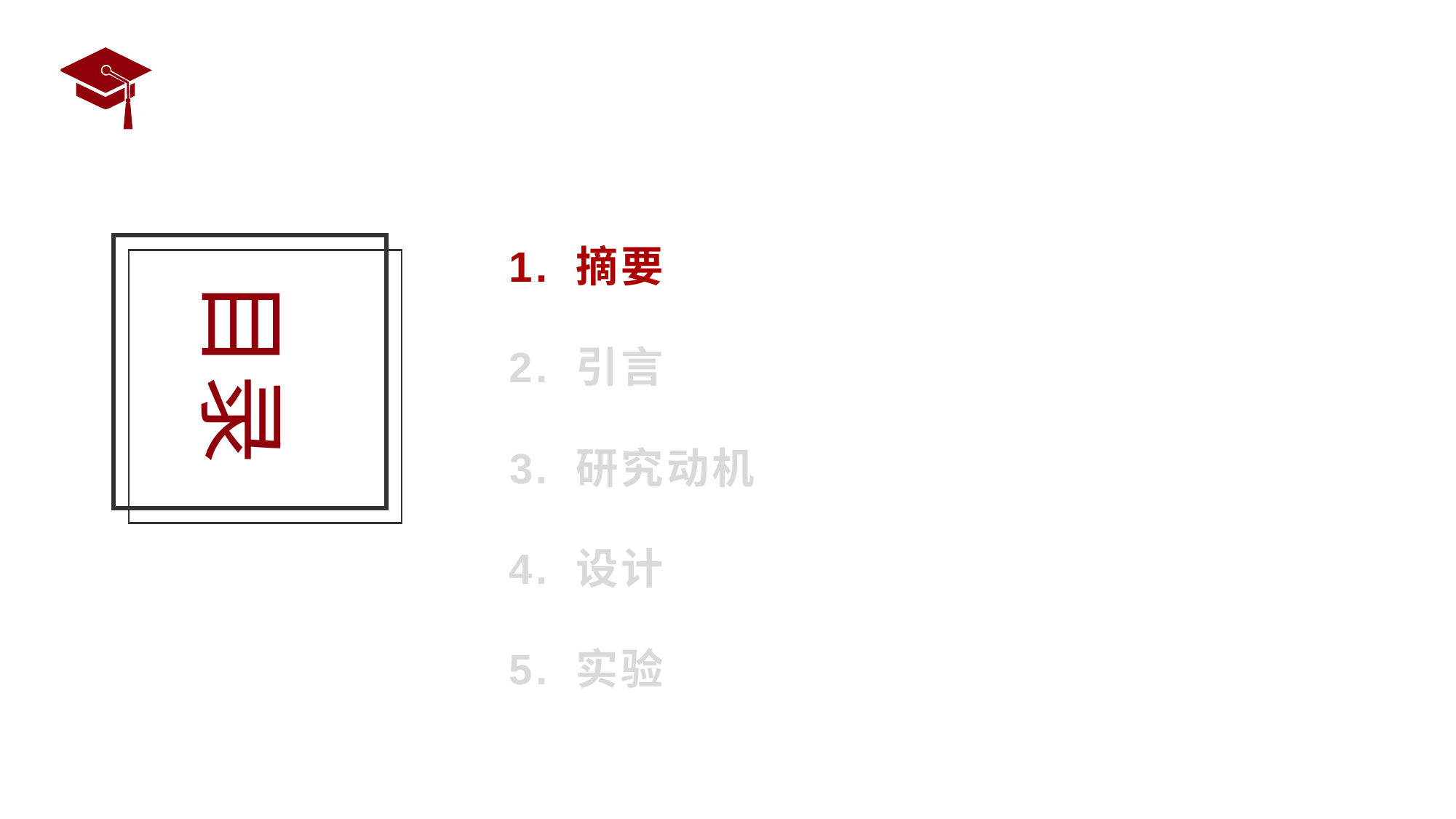

1. 摘要

目录
2. 引言
3. 研究动机
4. 设计
5. 实验